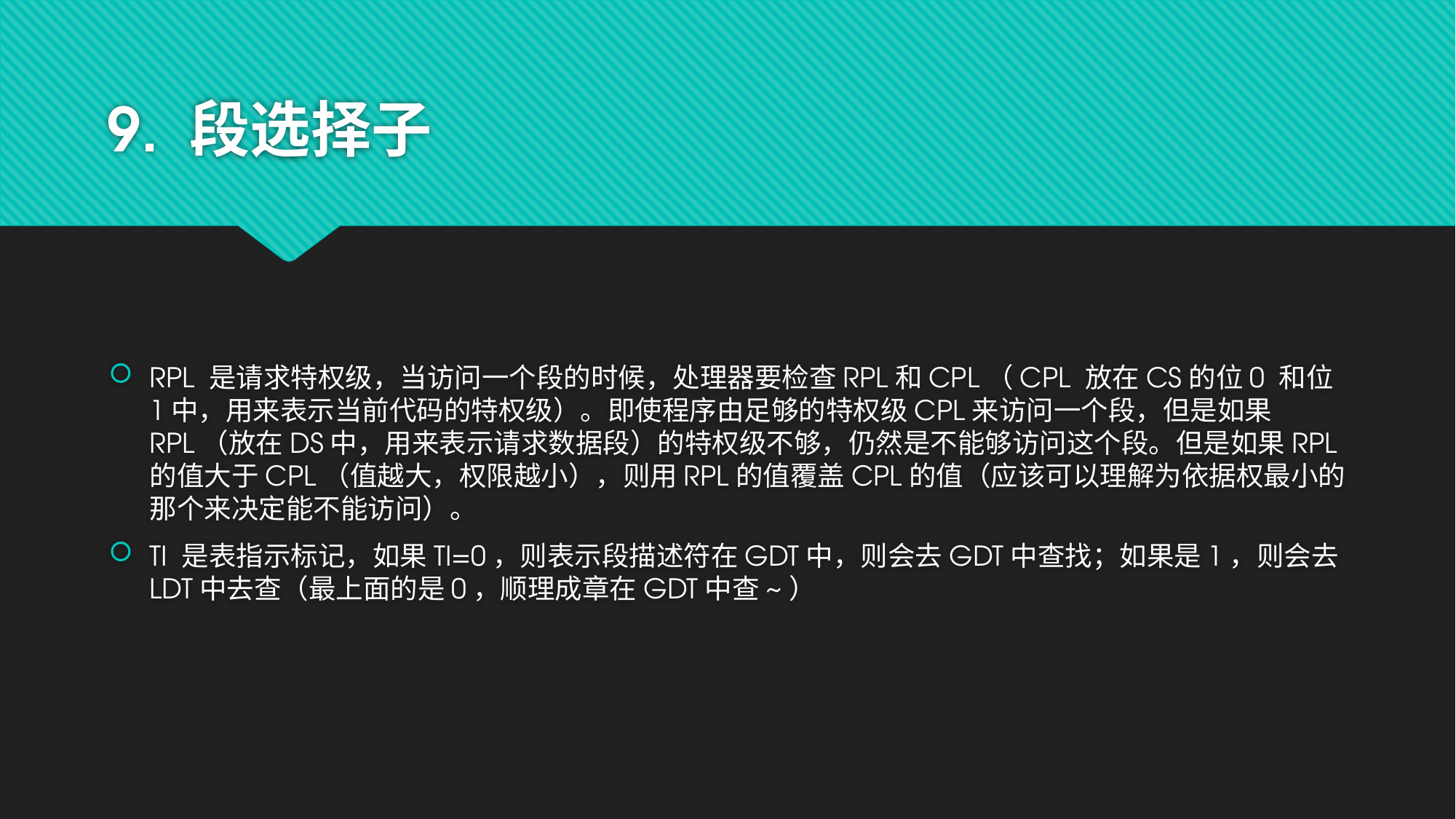

# 9. 段选择子
RPL 是请求特权级，当访问一个段的时候，处理器要检查RPL和CPL（CPL 放在CS的位0 和位1中，用来表示当前代码的特权级）。即使程序由足够的特权级CPL来访问一个段，但是如果RPL（放在DS中，用来表示请求数据段）的特权级不够，仍然是不能够访问这个段。但是如果RPL的值大于CPL（值越大，权限越小），则用RPL的值覆盖CPL的值（应该可以理解为依据权最小的那个来决定能不能访问）。
TI 是表指示标记，如果TI=0，则表示段描述符在GDT中，则会去GDT中查找；如果是1，则会去LDT中去查（最上面的是0，顺理成章在GDT中查~）